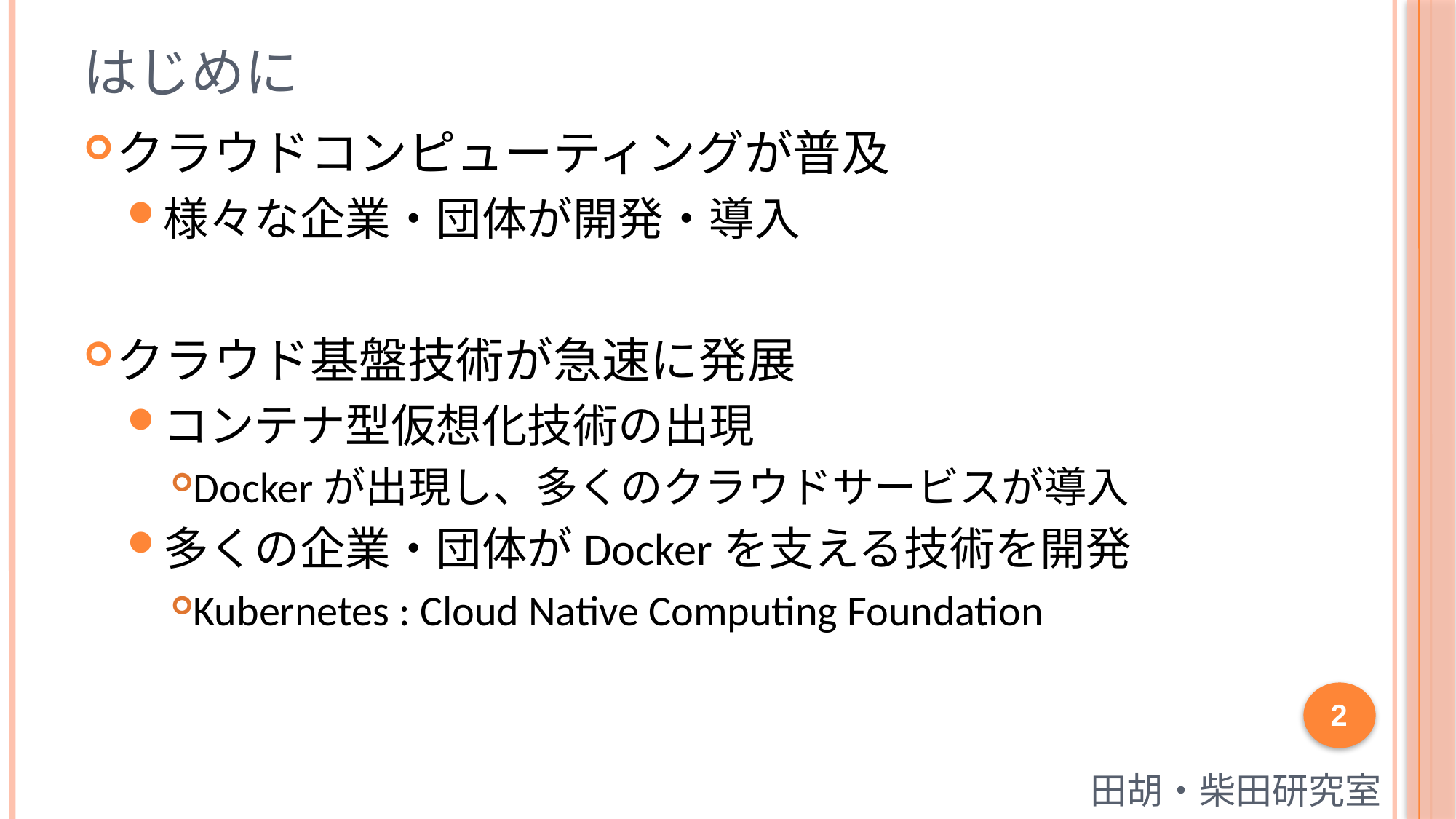

# はじめに
クラウドコンピューティングが普及
様々な企業・団体が開発・導入

クラウド基盤技術が急速に発展
コンテナ型仮想化技術の出現
Dockerが出現し、多くのクラウドサービスが導入
多くの企業・団体がDockerを支える技術を開発
Kubernetes : Cloud Native Computing Foundation
2